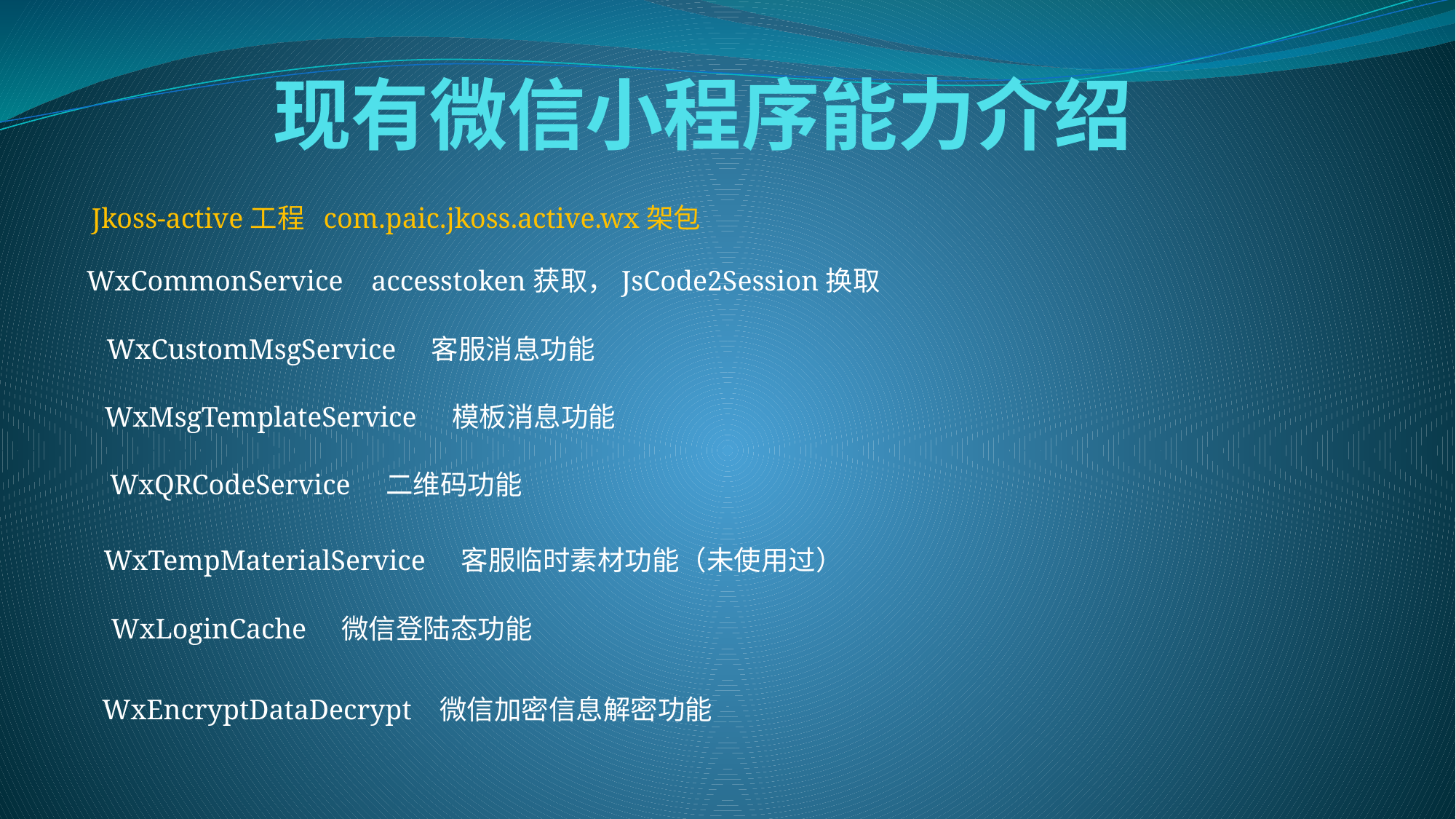

# 现有微信小程序能力介绍
Jkoss-active工程  com.paic.jkoss.active.wx架包
WxCommonService    accesstoken获取，JsCode2Session换取
WxCustomMsgService    客服消息功能

WxMsgTemplateService    模板消息功能
WxQRCodeService    二维码功能
WxTempMaterialService    客服临时素材功能（未使用过）
WxLoginCache    微信登陆态功能
WxEncryptDataDecrypt   微信加密信息解密功能